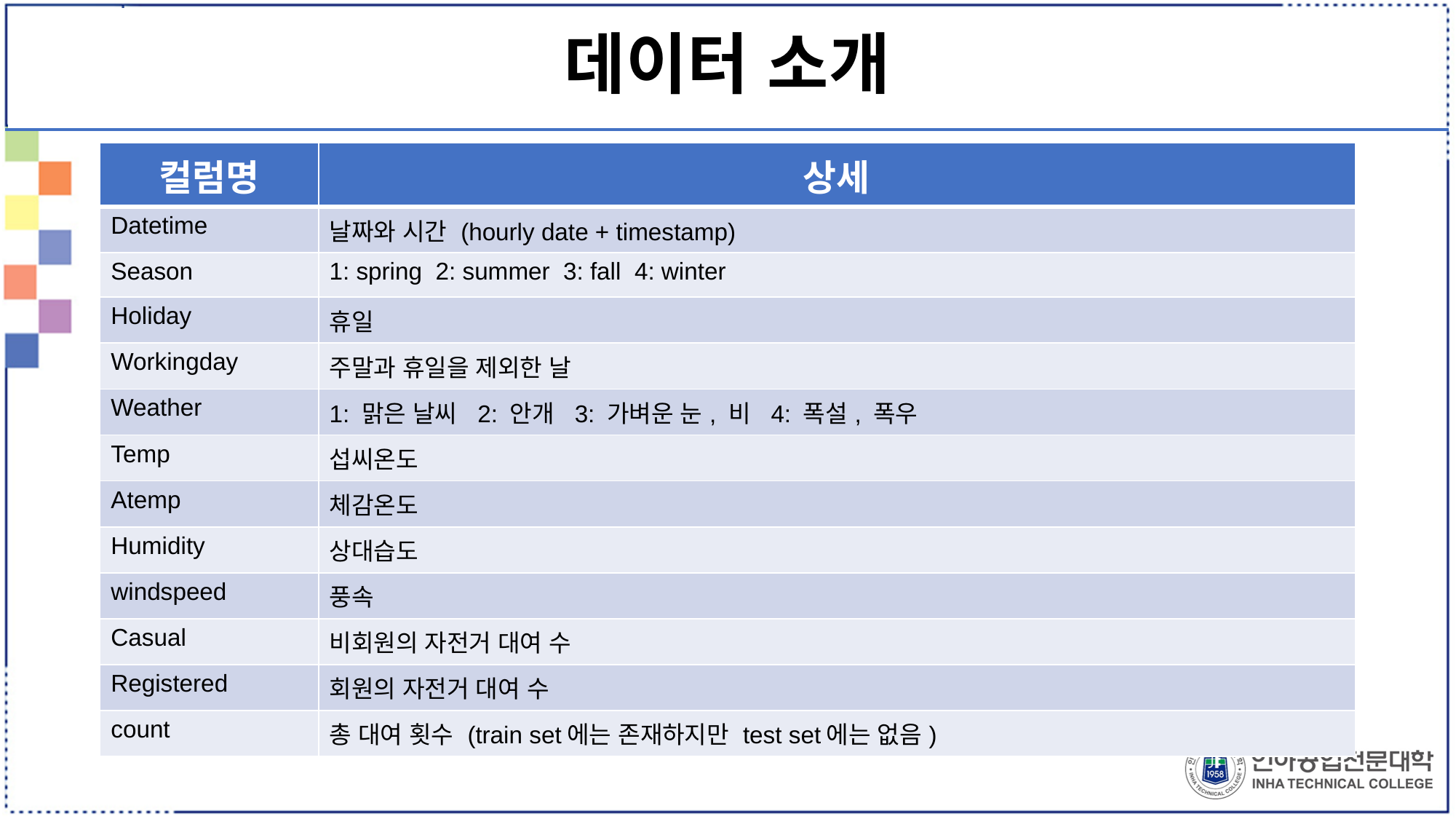

# 데이터 소개
| 컬럼명 | 상세 |
| --- | --- |
| Datetime | 날짜와 시간 (hourly date + timestamp) |
| Season | 1: spring 2: summer 3: fall 4: winter |
| Holiday | 휴일 |
| Workingday | 주말과 휴일을 제외한 날 |
| Weather | 1: 맑은 날씨 2: 안개 3: 가벼운 눈, 비 4: 폭설, 폭우 |
| Temp | 섭씨온도 |
| Atemp | 체감온도 |
| Humidity | 상대습도 |
| windspeed | 풍속 |
| Casual | 비회원의 자전거 대여 수 |
| Registered | 회원의 자전거 대여 수 |
| count | 총 대여 횟수 (train set에는 존재하지만 test set에는 없음) |